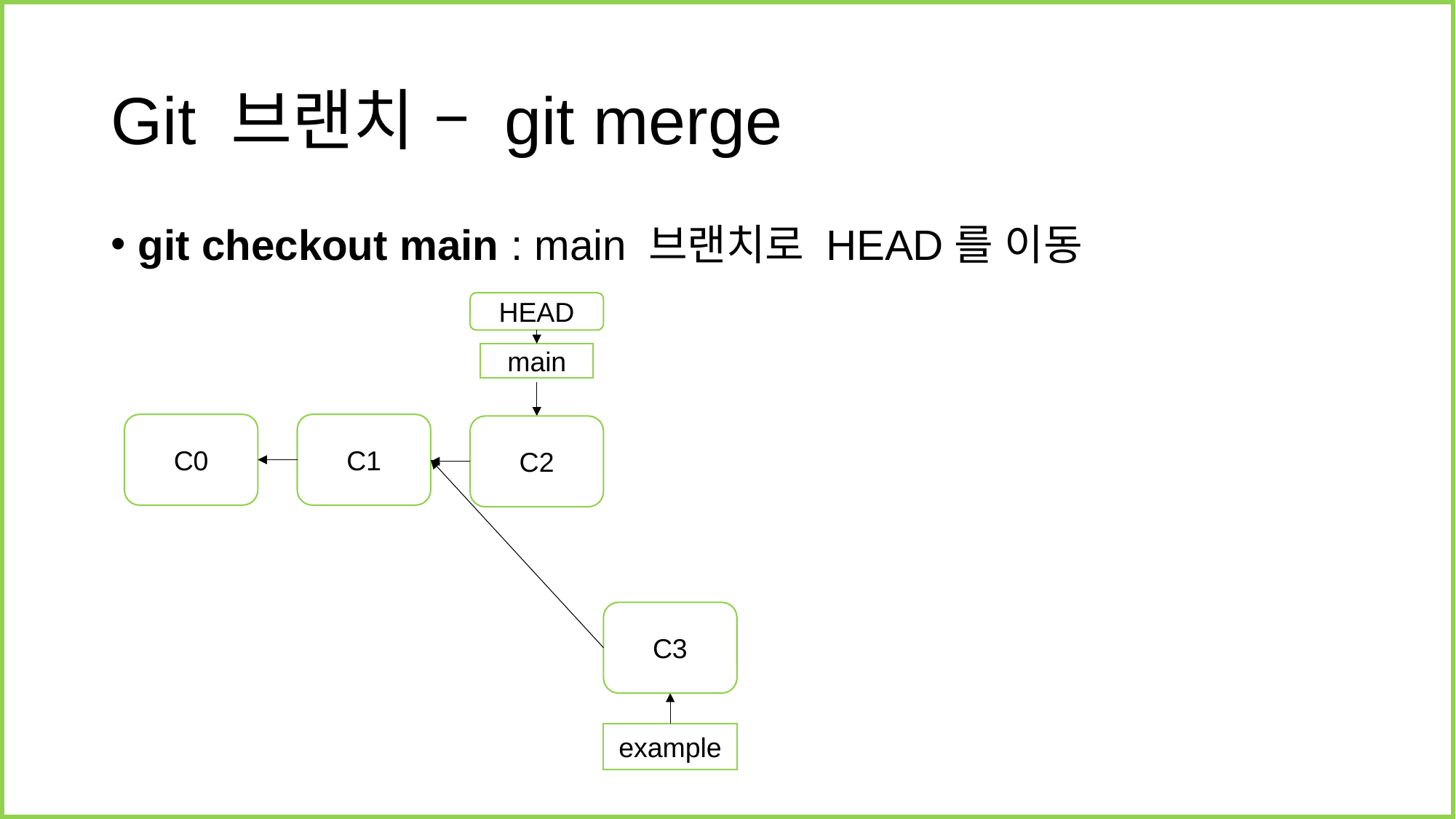

# Git 브랜치 – git merge
git checkout main : main 브랜치로 HEAD를 이동
HEAD
main
C0
C1
C2
C3
example